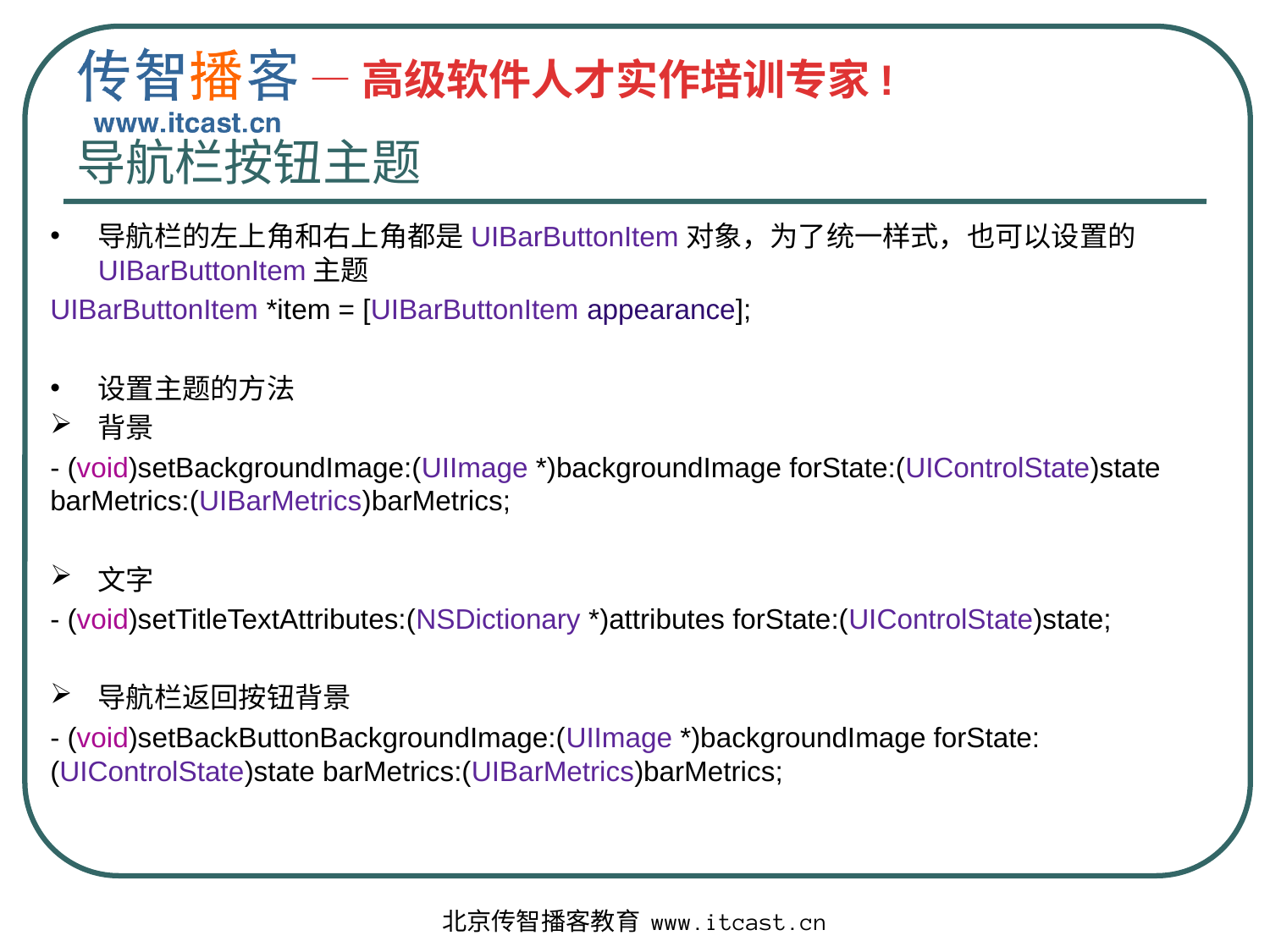

# 导航栏按钮主题
导航栏的左上角和右上角都是UIBarButtonItem对象，为了统一样式，也可以设置的UIBarButtonItem主题
UIBarButtonItem *item = [UIBarButtonItem appearance];

设置主题的方法
背景
- (void)setBackgroundImage:(UIImage *)backgroundImage forState:(UIControlState)state barMetrics:(UIBarMetrics)barMetrics;

文字
- (void)setTitleTextAttributes:(NSDictionary *)attributes forState:(UIControlState)state;

导航栏返回按钮背景
- (void)setBackButtonBackgroundImage:(UIImage *)backgroundImage forState:(UIControlState)state barMetrics:(UIBarMetrics)barMetrics;